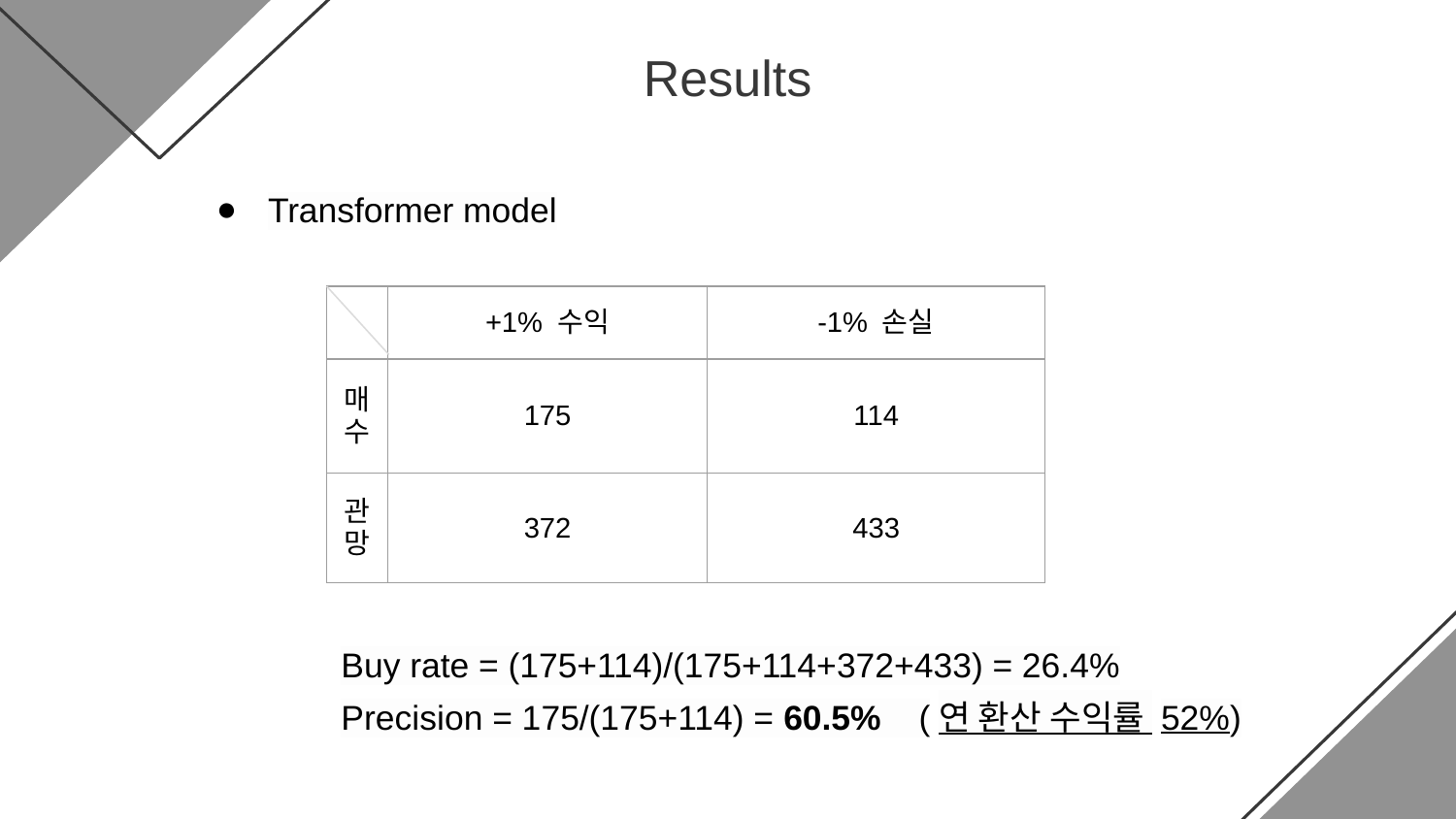

Results
Transformer model

|  | +1% 수익 | -1% 손실 |
| --- | --- | --- |
| 매수 | 175 | 114 |
| 관망 | 372 | 433 |
Buy rate = (175+114)/(175+114+372+433) = 26.4%
Precision = 175/(175+114) = 60.5%    (연 환산 수익률 52%)